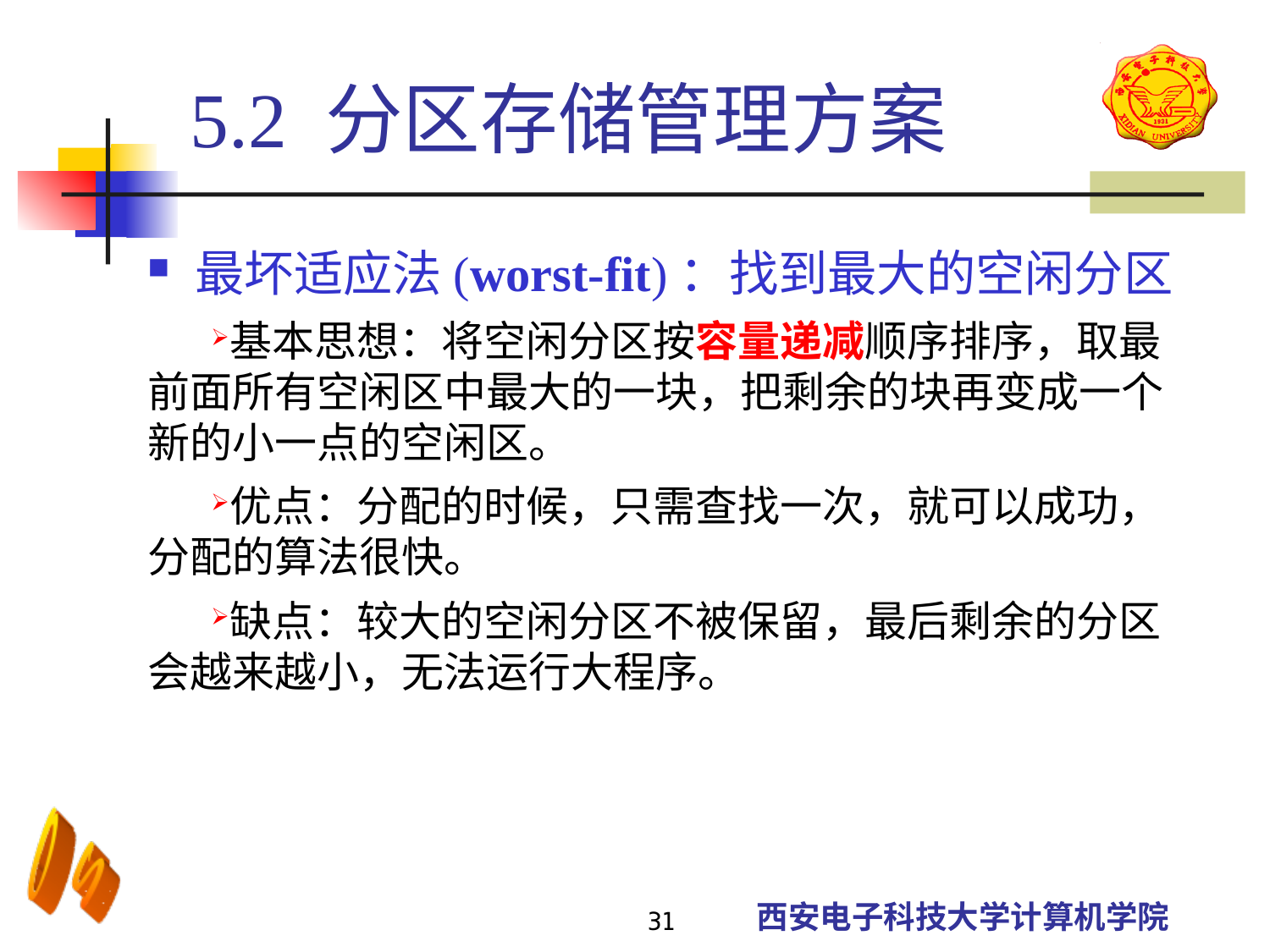

5.2 分区存储管理方案
最坏适应法(worst-fit)：找到最大的空闲分区
基本思想：将空闲分区按容量递减顺序排序，取最前面所有空闲区中最大的一块，把剩余的块再变成一个新的小一点的空闲区。
优点：分配的时候，只需查找一次，就可以成功，分配的算法很快。
缺点：较大的空闲分区不被保留，最后剩余的分区会越来越小，无法运行大程序。
31